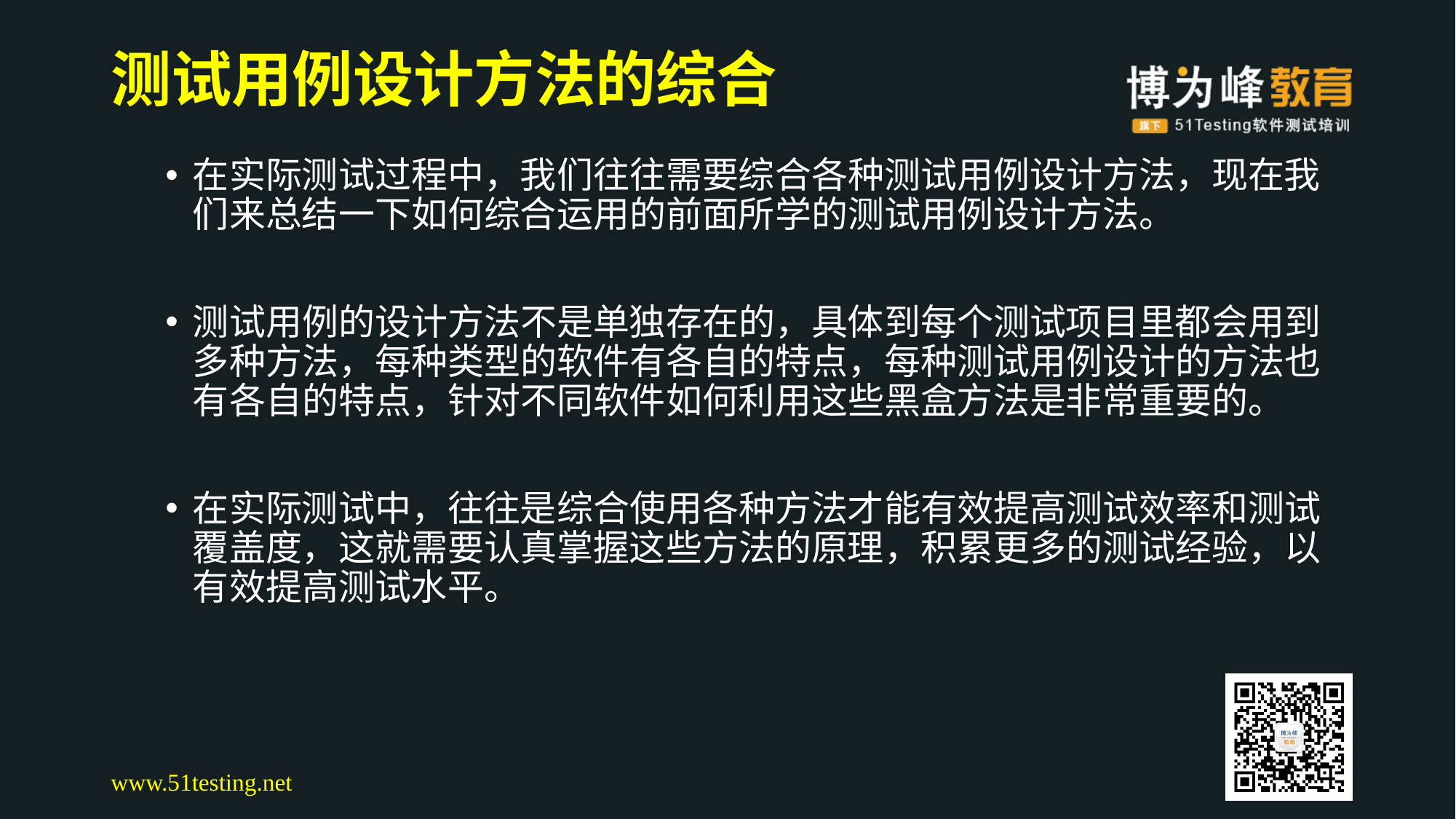

# 测试用例设计方法的综合
在实际测试过程中，我们往往需要综合各种测试用例设计方法，现在我们来总结一下如何综合运用的前面所学的测试用例设计方法。

测试用例的设计方法不是单独存在的，具体到每个测试项目里都会用到多种方法，每种类型的软件有各自的特点，每种测试用例设计的方法也有各自的特点，针对不同软件如何利用这些黑盒方法是非常重要的。

在实际测试中，往往是综合使用各种方法才能有效提高测试效率和测试覆盖度，这就需要认真掌握这些方法的原理，积累更多的测试经验，以有效提高测试水平。

www.51testing.net